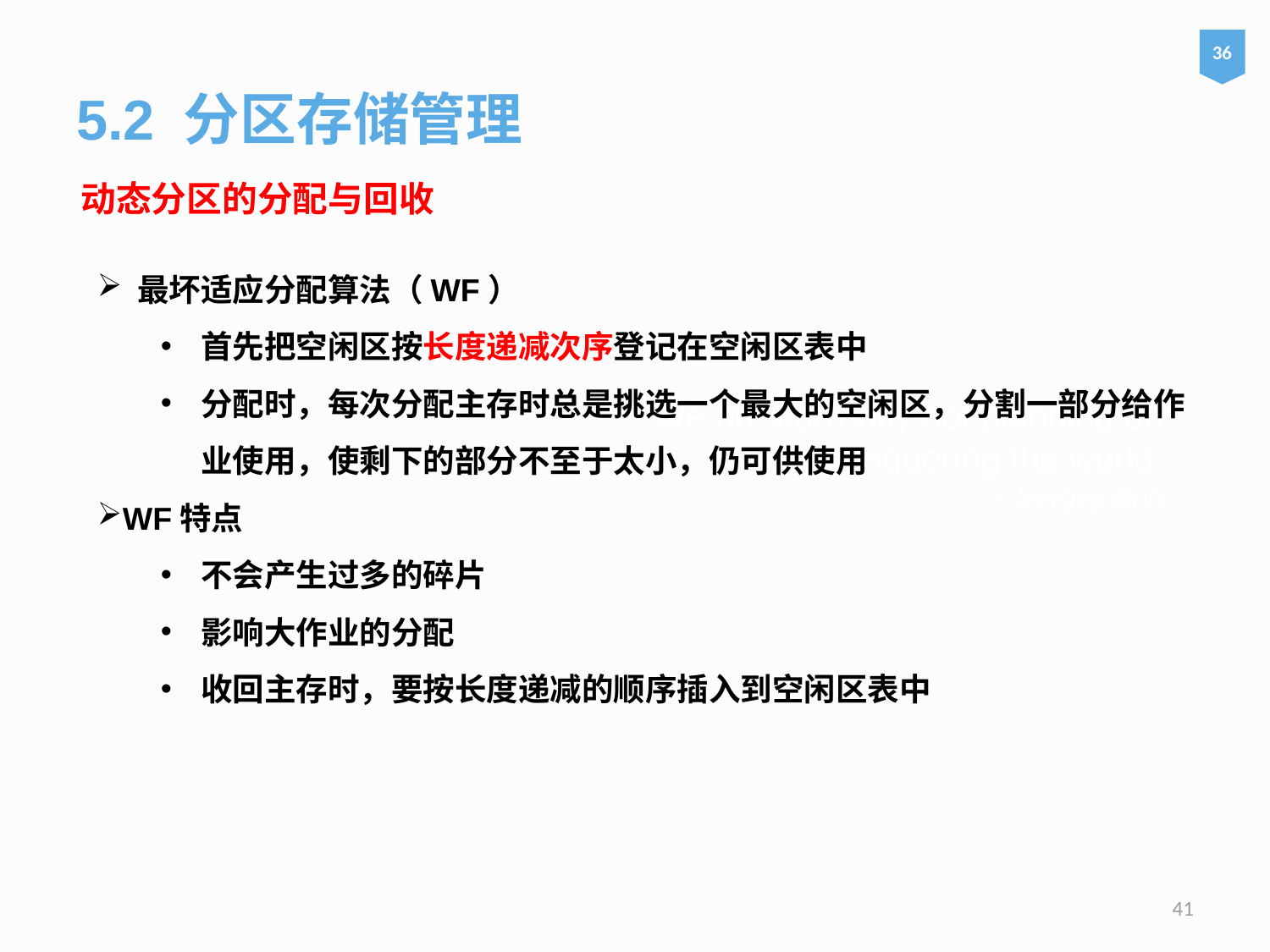

36
5.2 分区存储管理
动态分区的分配与回收
最坏适应分配算法（WF）
首先把空闲区按长度递减次序登记在空闲区表中
分配时，每次分配主存时总是挑选一个最大的空闲区，分割一部分给作业使用，使剩下的部分不至于太小，仍可供使用
WF特点
不会产生过多的碎片
影响大作业的分配
收回主存时，要按长度递减的顺序插入到空闲区表中

# We are currently not planning on conquering the world. – Sergey Brin
41